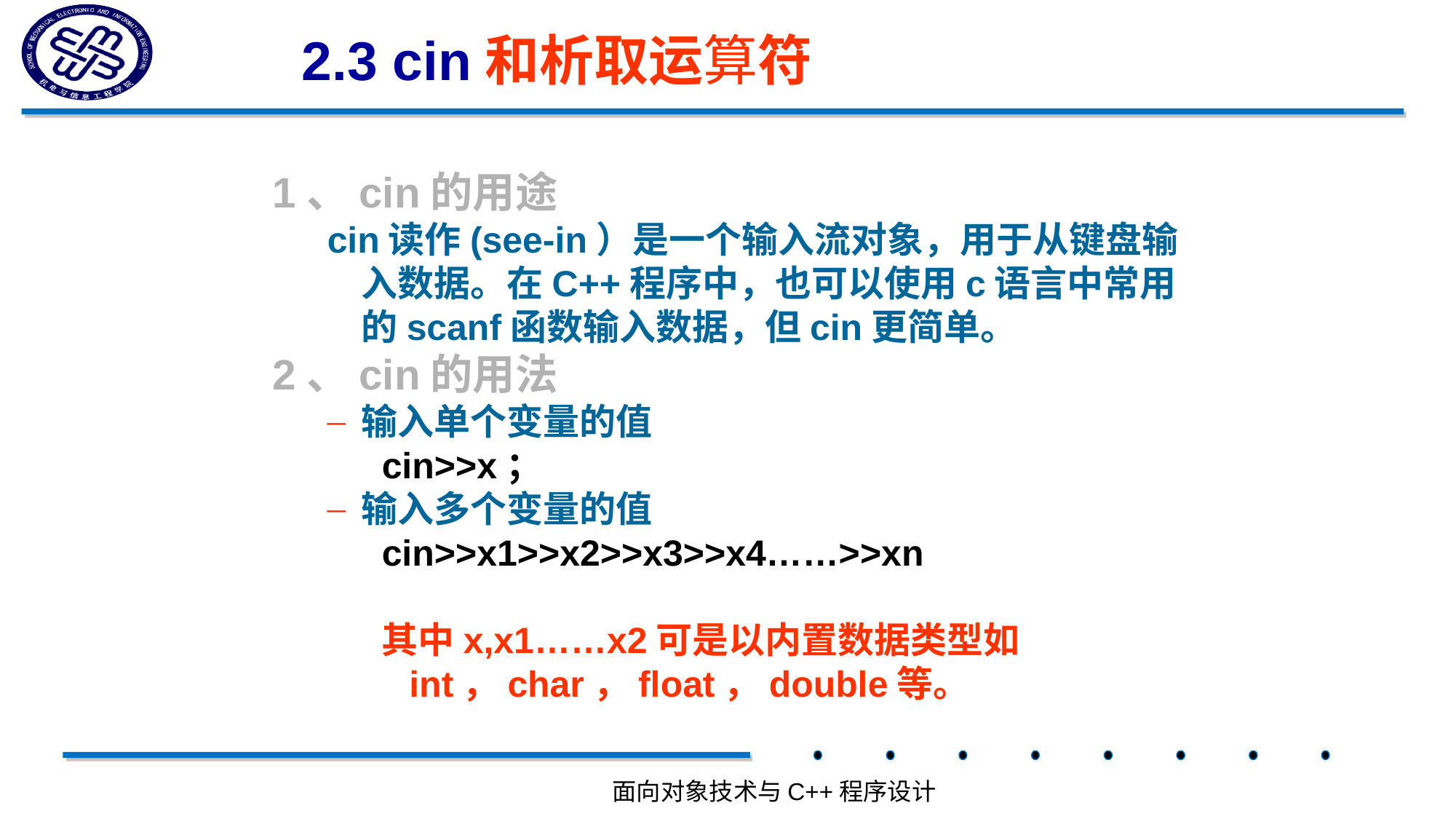

# 2.3 cin和析取运算符
1、cin的用途
cin读作(see-in）是一个输入流对象，用于从键盘输入数据。在C++程序中，也可以使用c语言中常用的scanf函数输入数据，但cin更简单。
2、cin的用法
输入单个变量的值
cin>>x；
输入多个变量的值
cin>>x1>>x2>>x3>>x4……>>xn

其中x,x1……x2可是以内置数据类型如int，char，float，double等。

面向对象技术与C++程序设计
5